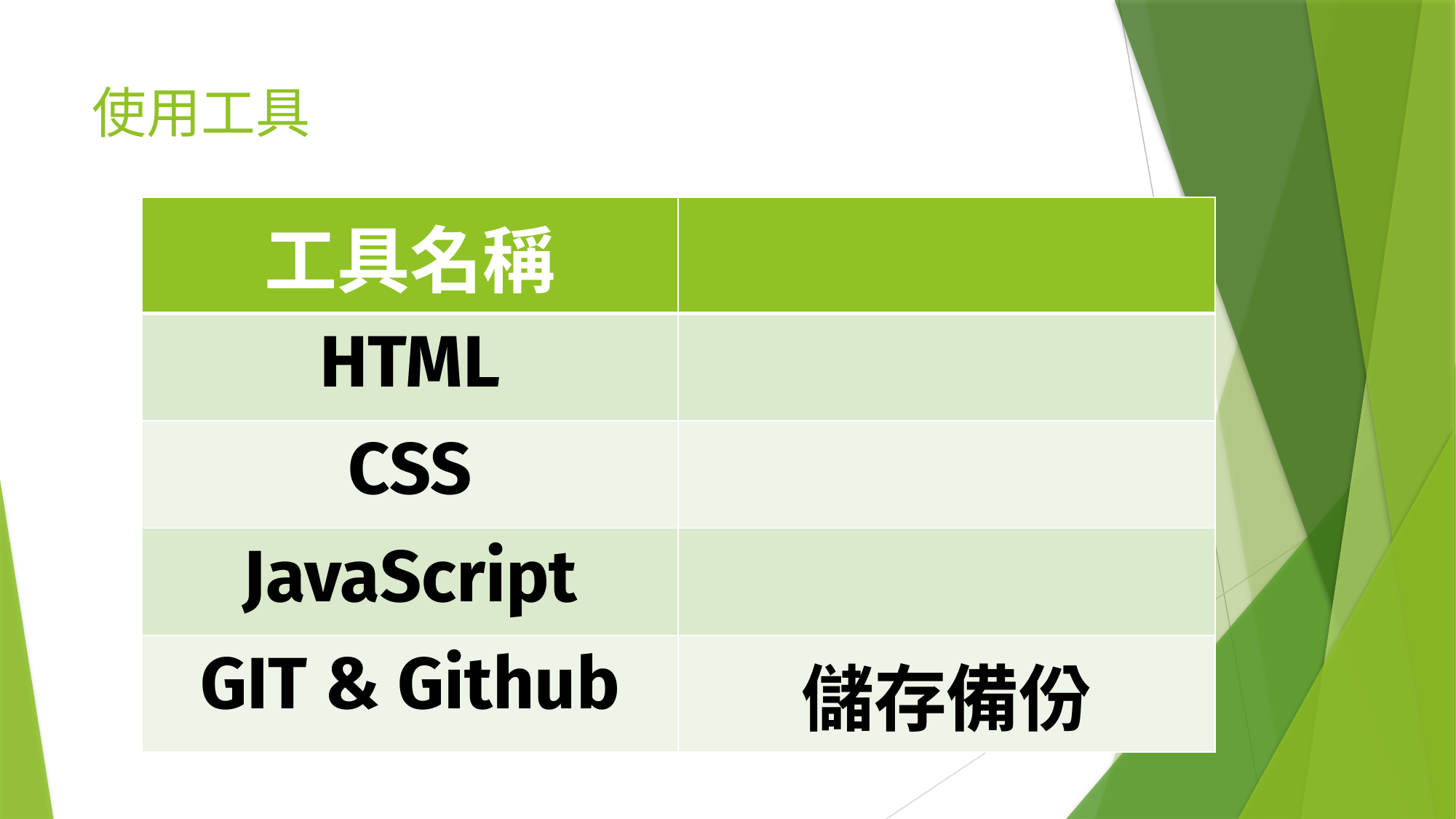

# 使用工具
| 工具名稱 |  |
| --- | --- |
| HTML |  |
| CSS |  |
| JavaScript |  |
| GIT & Github | 儲存備份 |